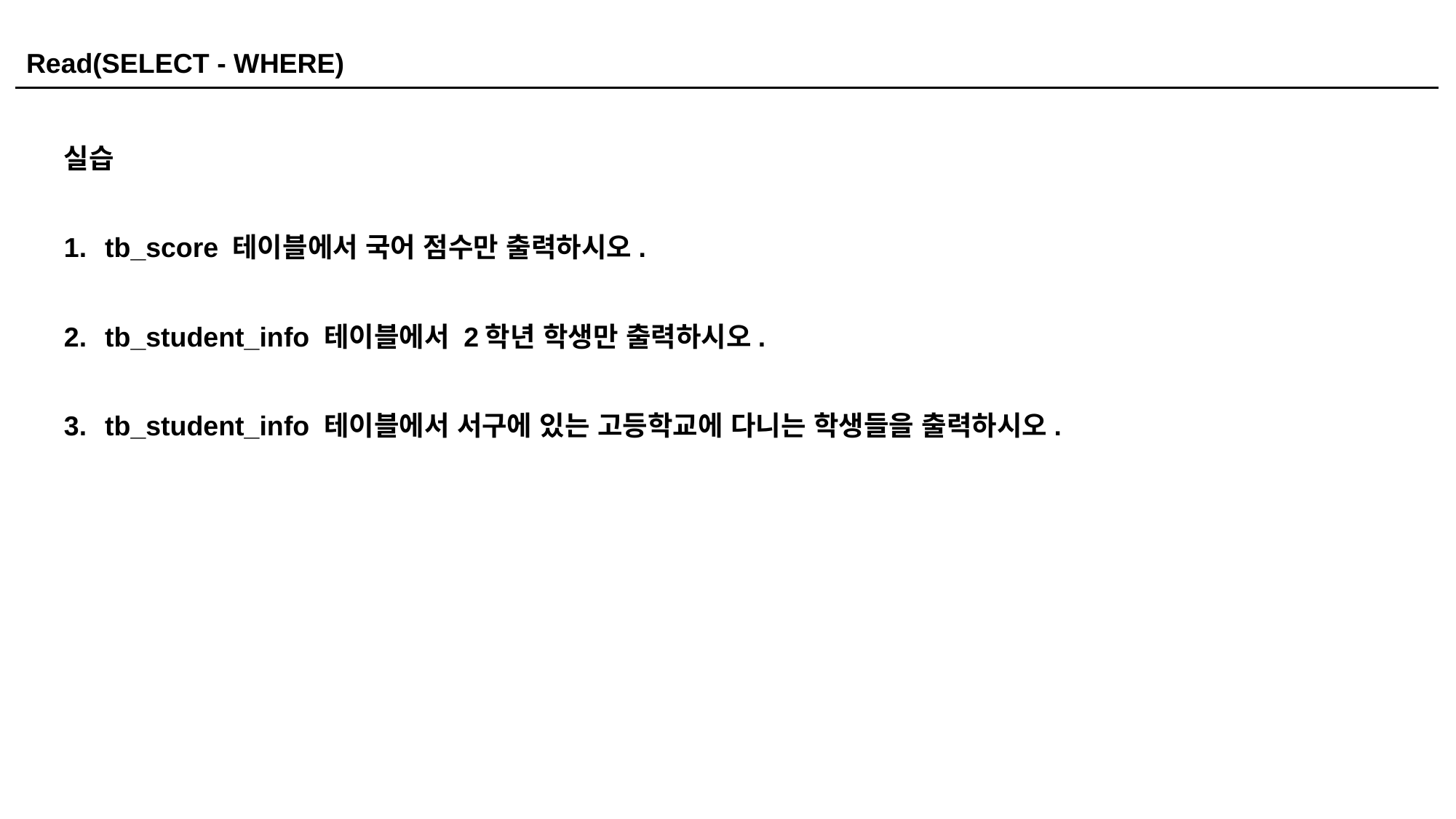

Read(SELECT - WHERE)
실습

tb_score 테이블에서 국어 점수만 출력하시오.

tb_student_info 테이블에서 2학년 학생만 출력하시오.

tb_student_info 테이블에서 서구에 있는 고등학교에 다니는 학생들을 출력하시오.